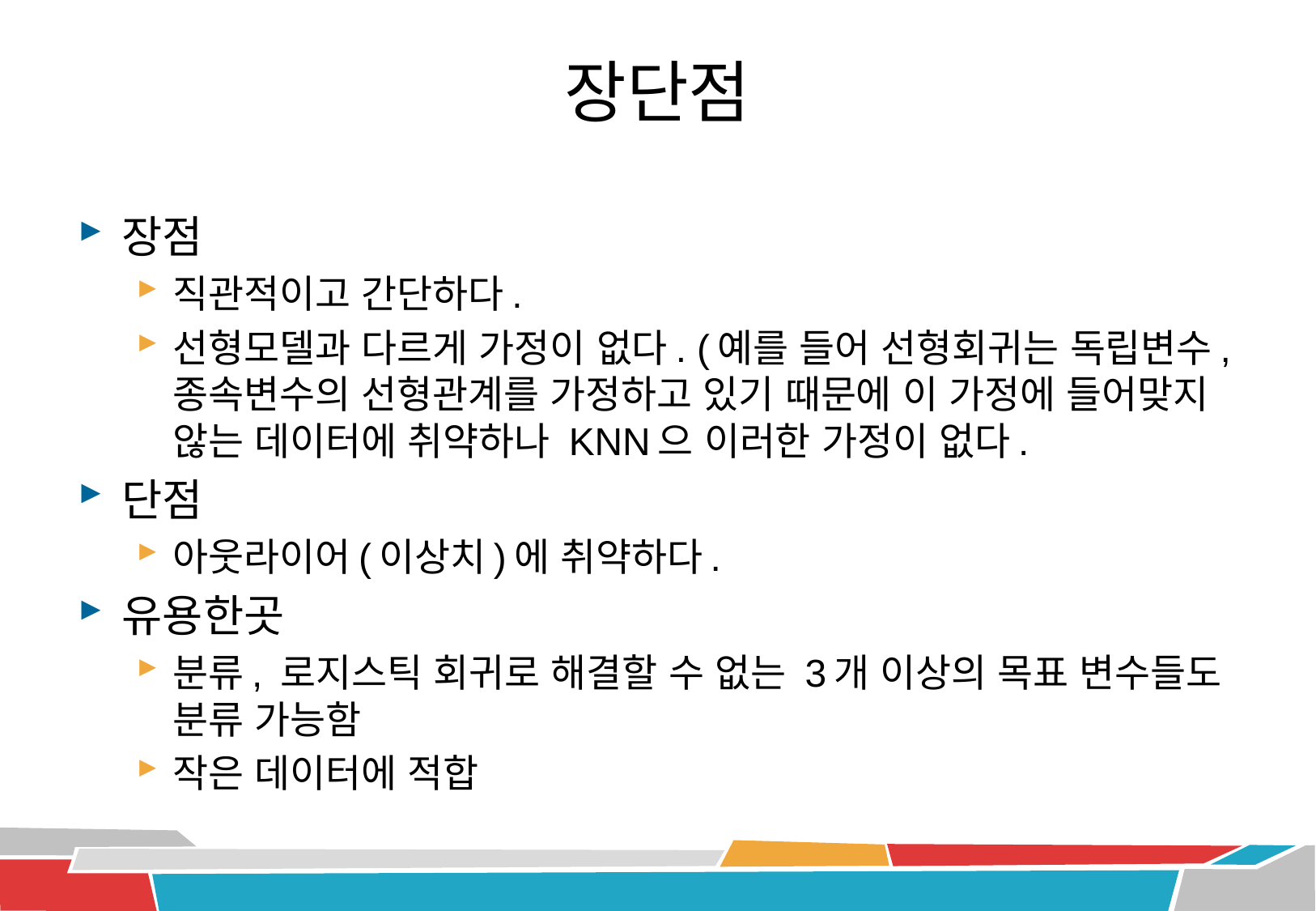

# 장단점
장점
직관적이고 간단하다.
선형모델과 다르게 가정이 없다. (예를 들어 선형회귀는 독립변수, 종속변수의 선형관계를 가정하고 있기 때문에 이 가정에 들어맞지 않는 데이터에 취약하나 KNN으 이러한 가정이 없다.
단점
아웃라이어(이상치)에 취약하다.
유용한곳
분류, 로지스틱 회귀로 해결할 수 없는 3개 이상의 목표 변수들도 분류 가능함
작은 데이터에 적합